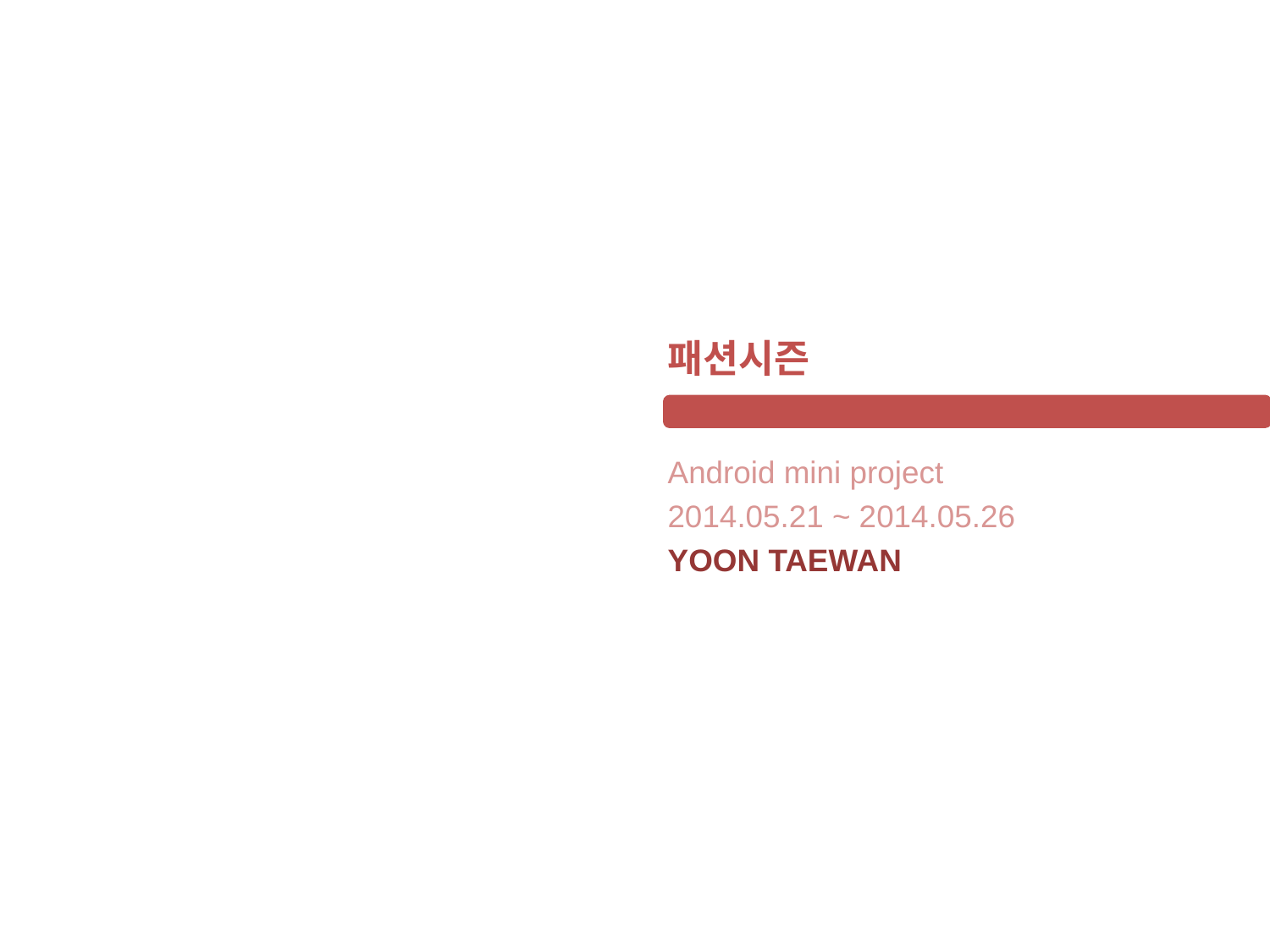

# 패션시즌

Android mini project
2014.05.21 ~ 2014.05.26
YOON TAEWAN